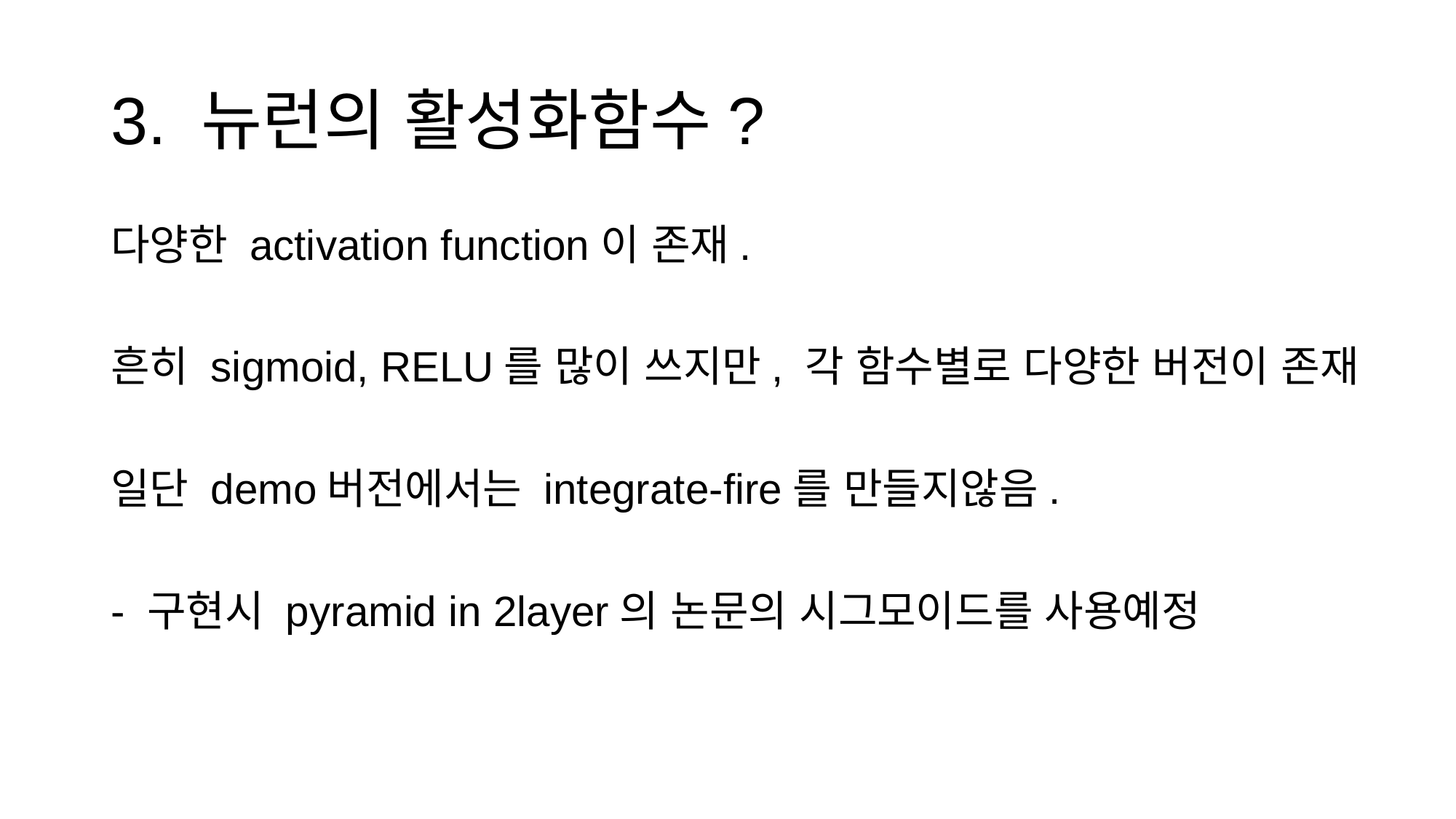

# 3. 뉴런의 활성화함수?
다양한 activation function이 존재.

흔히 sigmoid, RELU를 많이 쓰지만, 각 함수별로 다양한 버전이 존재

일단 demo버전에서는 integrate-fire를 만들지않음.

- 구현시 pyramid in 2layer의 논문의 시그모이드를 사용예정